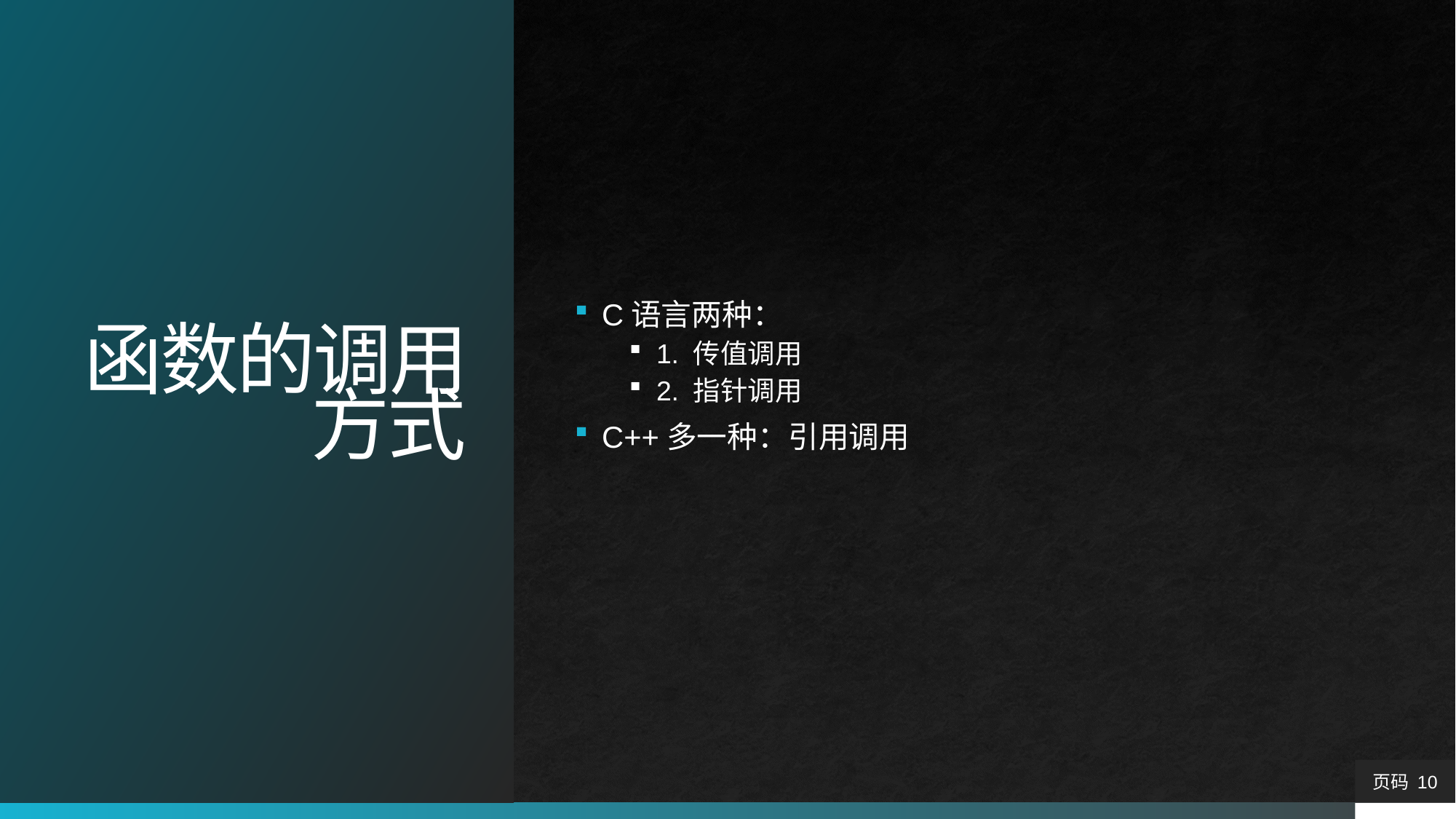

# 函数的调用方式
C语言两种：
1. 传值调用
2. 指针调用
C++多一种：引用调用

页码 10